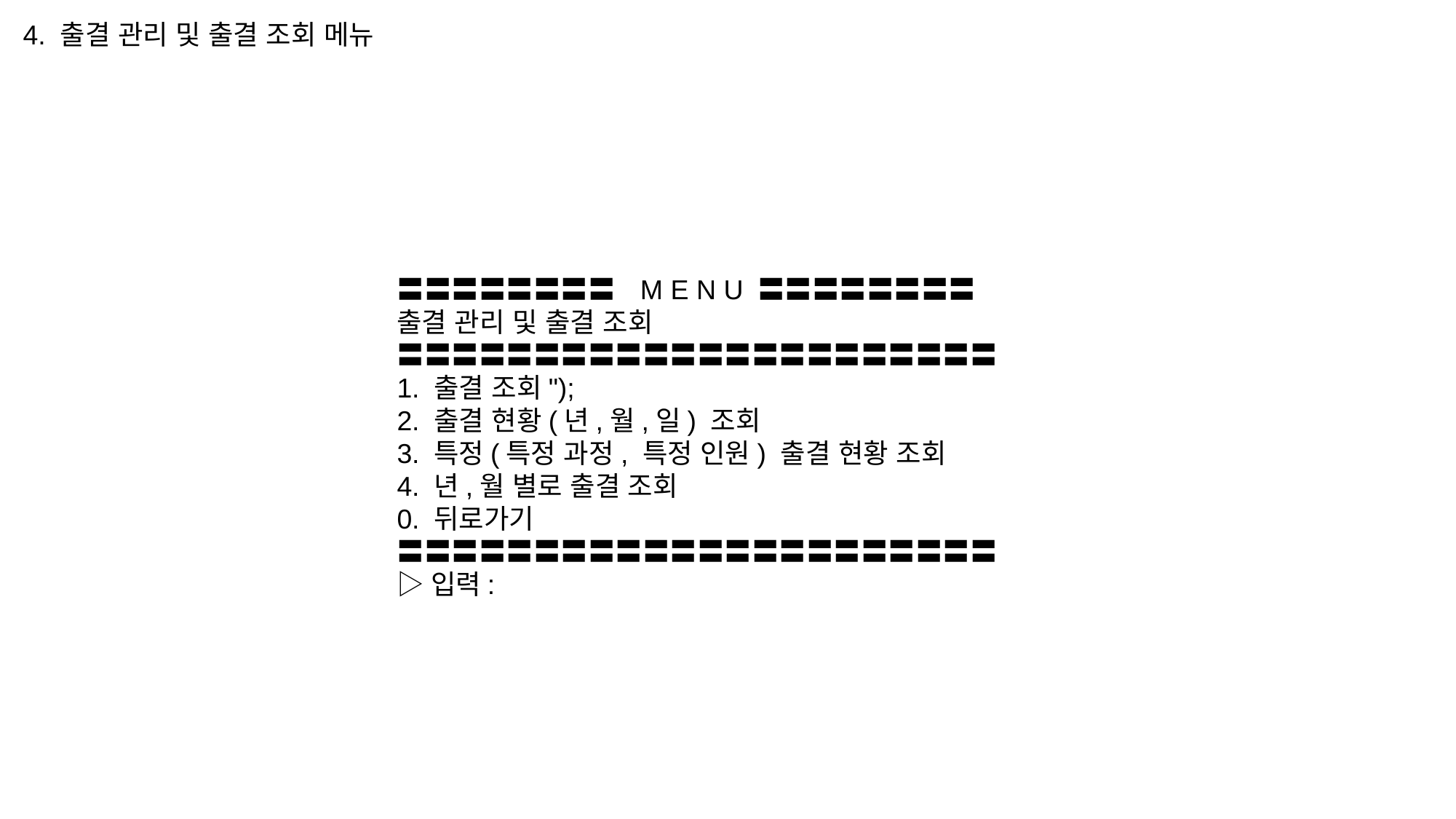

4. 출결 관리 및 출결 조회 메뉴
〓〓〓〓〓〓〓〓   M E N U 〓〓〓〓〓〓〓〓
출결 관리 및 출결 조회
〓〓〓〓〓〓〓〓〓〓〓〓〓〓〓〓〓〓〓〓〓〓
1. 출결 조회");
2. 출결 현황(년,월,일) 조회
3. 특정(특정 과정, 특정 인원) 출결 현황 조회
4. 년,월 별로 출결 조회
0. 뒤로가기
〓〓〓〓〓〓〓〓〓〓〓〓〓〓〓〓〓〓〓〓〓〓
▷입력: